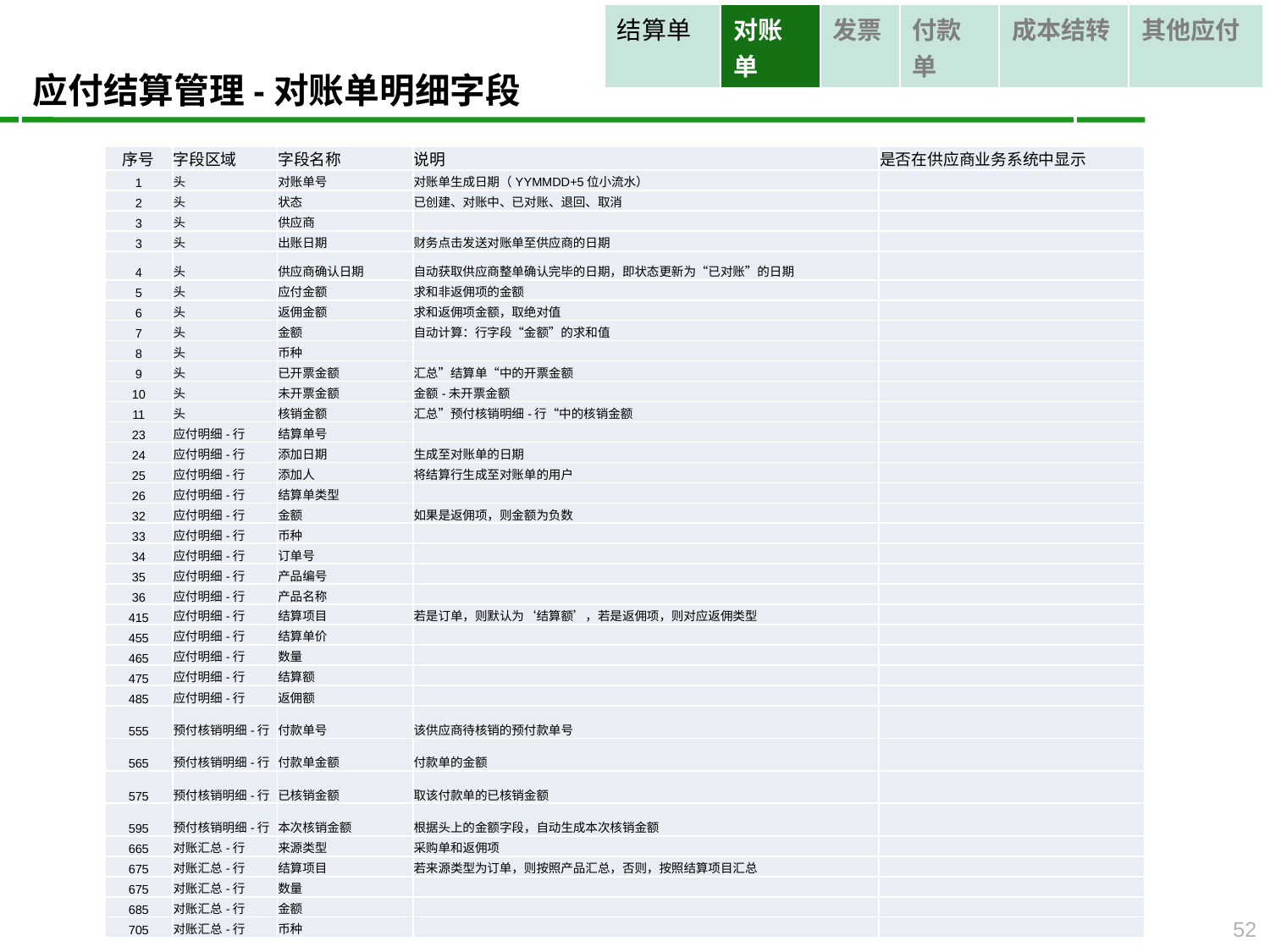

| 结算单 | 对账单 | 发票 | 付款单 | 成本结转 | 其他应付 |
| --- | --- | --- | --- | --- | --- |
应付结算管理-对账单明细字段
| 序号 | 字段区域 | 字段名称 | 说明 | 是否在供应商业务系统中显示 |
| --- | --- | --- | --- | --- |
| 1 | 头 | 对账单号 | 对账单生成日期（YYMMDD+5位小流水） |  |
| 2 | 头 | 状态 | 已创建、对账中、已对账、退回、取消 |  |
| 3 | 头 | 供应商 |  |  |
| 3 | 头 | 出账日期 | 财务点击发送对账单至供应商的日期 |  |
| 4 | 头 | 供应商确认日期 | 自动获取供应商整单确认完毕的日期，即状态更新为“已对账”的日期 |  |
| 5 | 头 | 应付金额 | 求和非返佣项的金额 |  |
| 6 | 头 | 返佣金额 | 求和返佣项金额，取绝对值 |  |
| 7 | 头 | 金额 | 自动计算：行字段“金额”的求和值 |  |
| 8 | 头 | 币种 |  |  |
| 9 | 头 | 已开票金额 | 汇总”结算单“中的开票金额 |  |
| 10 | 头 | 未开票金额 | 金额-未开票金额 |  |
| 11 | 头 | 核销金额 | 汇总”预付核销明细-行“中的核销金额 |  |
| 23 | 应付明细-行 | 结算单号 |  |  |
| 24 | 应付明细-行 | 添加日期 | 生成至对账单的日期 |  |
| 25 | 应付明细-行 | 添加人 | 将结算行生成至对账单的用户 |  |
| 26 | 应付明细-行 | 结算单类型 |  |  |
| 32 | 应付明细-行 | 金额 | 如果是返佣项，则金额为负数 |  |
| 33 | 应付明细-行 | 币种 |  |  |
| 34 | 应付明细-行 | 订单号 |  |  |
| 35 | 应付明细-行 | 产品编号 |  |  |
| 36 | 应付明细-行 | 产品名称 |  |  |
| 415 | 应付明细-行 | 结算项目 | 若是订单，则默认为‘结算额’，若是返佣项，则对应返佣类型 |  |
| 455 | 应付明细-行 | 结算单价 |  |  |
| 465 | 应付明细-行 | 数量 |  |  |
| 475 | 应付明细-行 | 结算额 |  |  |
| 485 | 应付明细-行 | 返佣额 |  |  |
| 555 | 预付核销明细-行 | 付款单号 | 该供应商待核销的预付款单号 |  |
| 565 | 预付核销明细-行 | 付款单金额 | 付款单的金额 |  |
| 575 | 预付核销明细-行 | 已核销金额 | 取该付款单的已核销金额 |  |
| 595 | 预付核销明细-行 | 本次核销金额 | 根据头上的金额字段，自动生成本次核销金额 |  |
| 665 | 对账汇总-行 | 来源类型 | 采购单和返佣项 |  |
| 675 | 对账汇总-行 | 结算项目 | 若来源类型为订单，则按照产品汇总，否则，按照结算项目汇总 |  |
| 675 | 对账汇总-行 | 数量 |  |  |
| 685 | 对账汇总-行 | 金额 |  |  |
| 705 | 对账汇总-行 | 币种 |  |  |
52